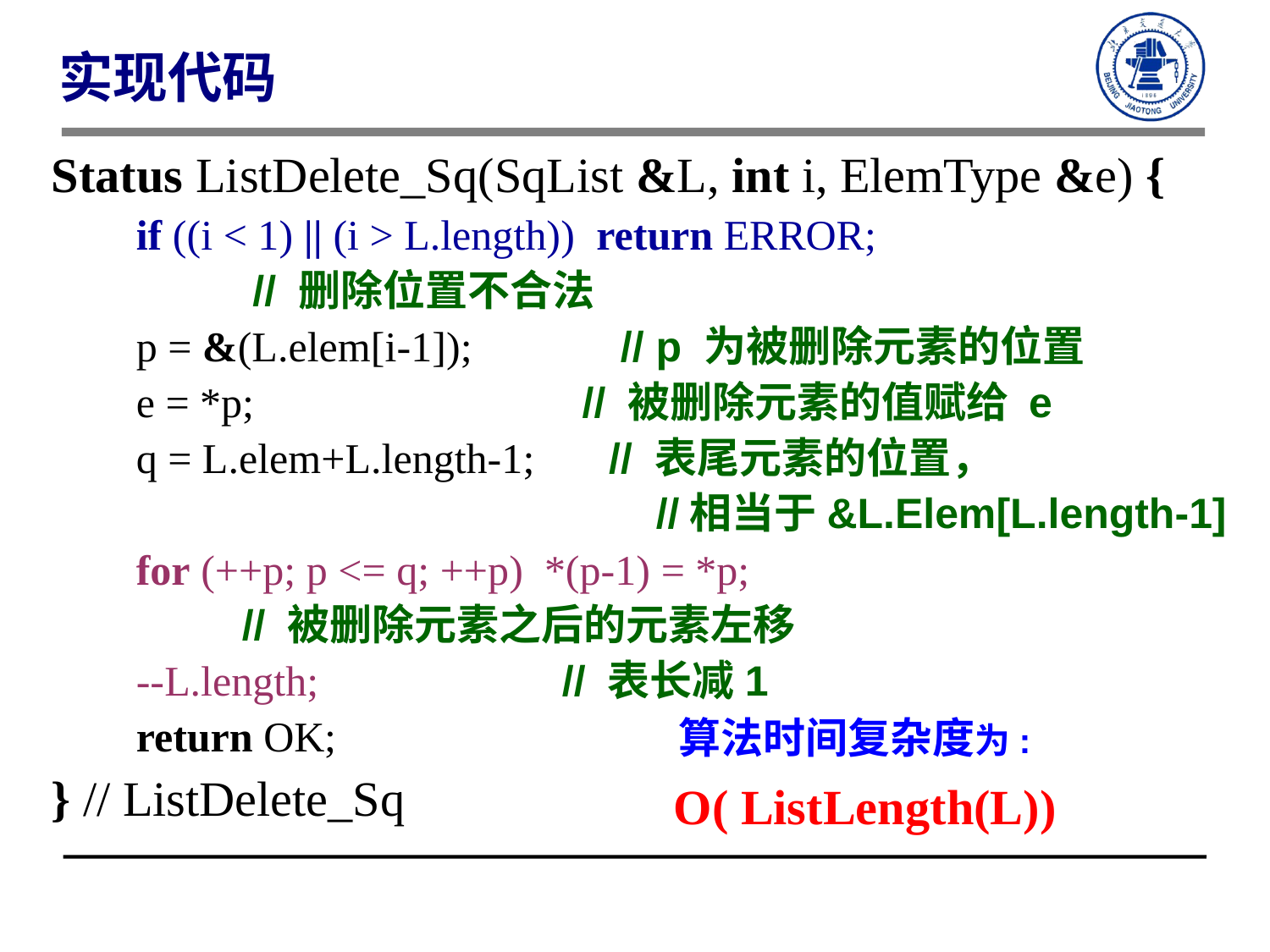

实现代码
Status ListDelete_Sq(SqList &L, int i, ElemType &e) {
        if ((i < 1) || (i > L.length))  return ERROR;
                   // 删除位置不合法
        p = &(L.elem[i-1]);              // p 为被删除元素的位置
        e = *p;                               // 被删除元素的值赋给 e
        q = L.elem+L.length-1;       // 表尾元素的位置，
                                                   //相当于&L.Elem[L.length-1]
        for (++p; p <= q; ++p)  *(p-1) = *p;
                  // 被删除元素之后的元素左移
        --L.length;                       // 表长减1
        return OK;
} // ListDelete_Sq
算法时间复杂度为:
 O( ListLength(L))